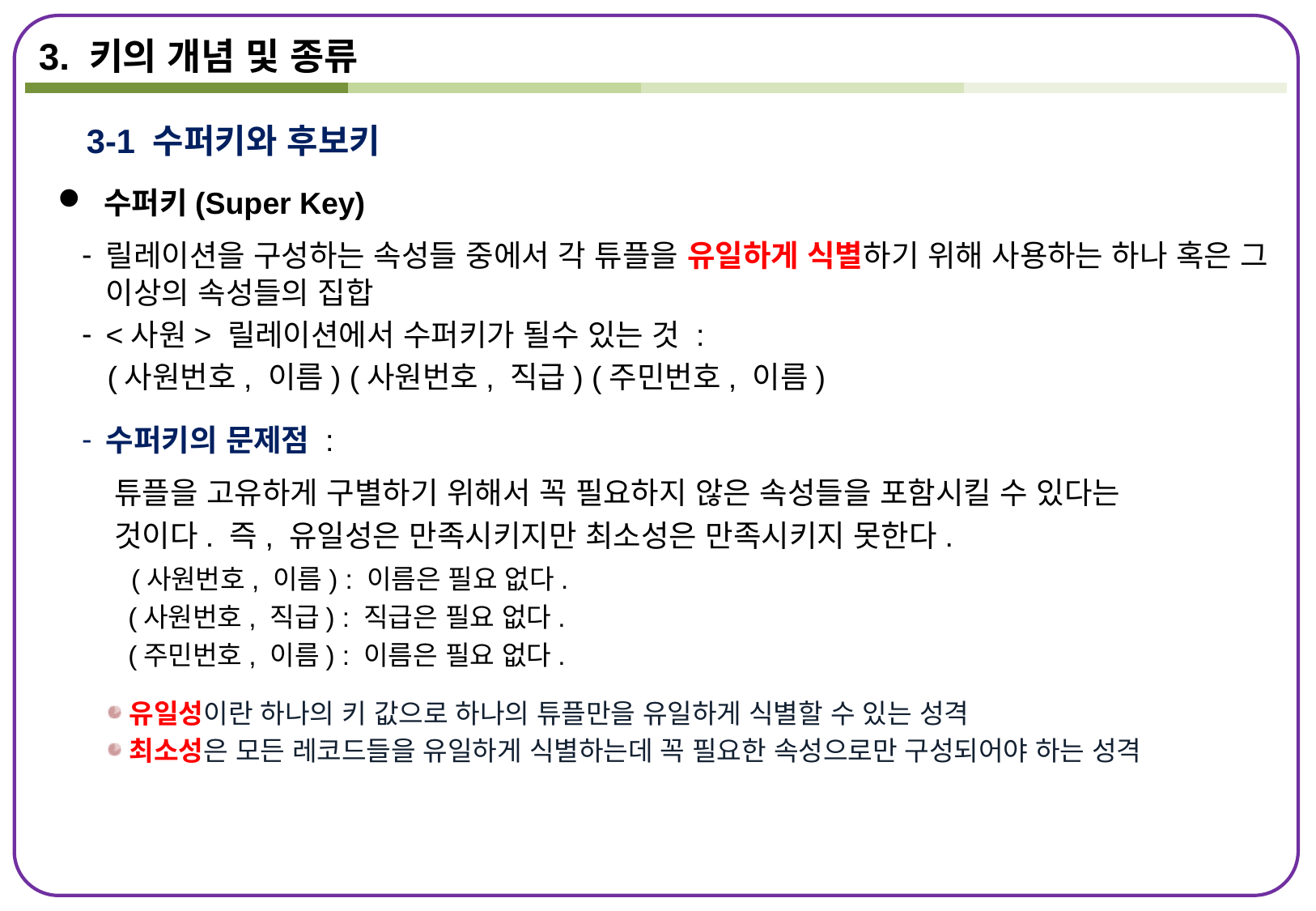

3. 키의 개념 및 종류
3-1 수퍼키와 후보키
 수퍼키(Super Key)
릴레이션을 구성하는 속성들 중에서 각 튜플을 유일하게 식별하기 위해 사용하는 하나 혹은 그 이상의 속성들의 집합
<사원> 릴레이션에서 수퍼키가 될수 있는 것 :
   (사원번호, 이름) (사원번호, 직급) (주민번호, 이름)
수퍼키의 문제점 :
   튜플을 고유하게 구별하기 위해서 꼭 필요하지 않은 속성들을 포함시킬 수 있다는
   것이다. 즉, 유일성은 만족시키지만 최소성은 만족시키지 못한다.
   (사원번호, 이름) : 이름은 필요 없다.
   (사원번호, 직급) : 직급은 필요 없다.
   (주민번호, 이름) : 이름은 필요 없다.
유일성이란 하나의 키 값으로 하나의 튜플만을 유일하게 식별할 수 있는 성격
최소성은 모든 레코드들을 유일하게 식별하는데 꼭 필요한 속성으로만 구성되어야 하는 성격